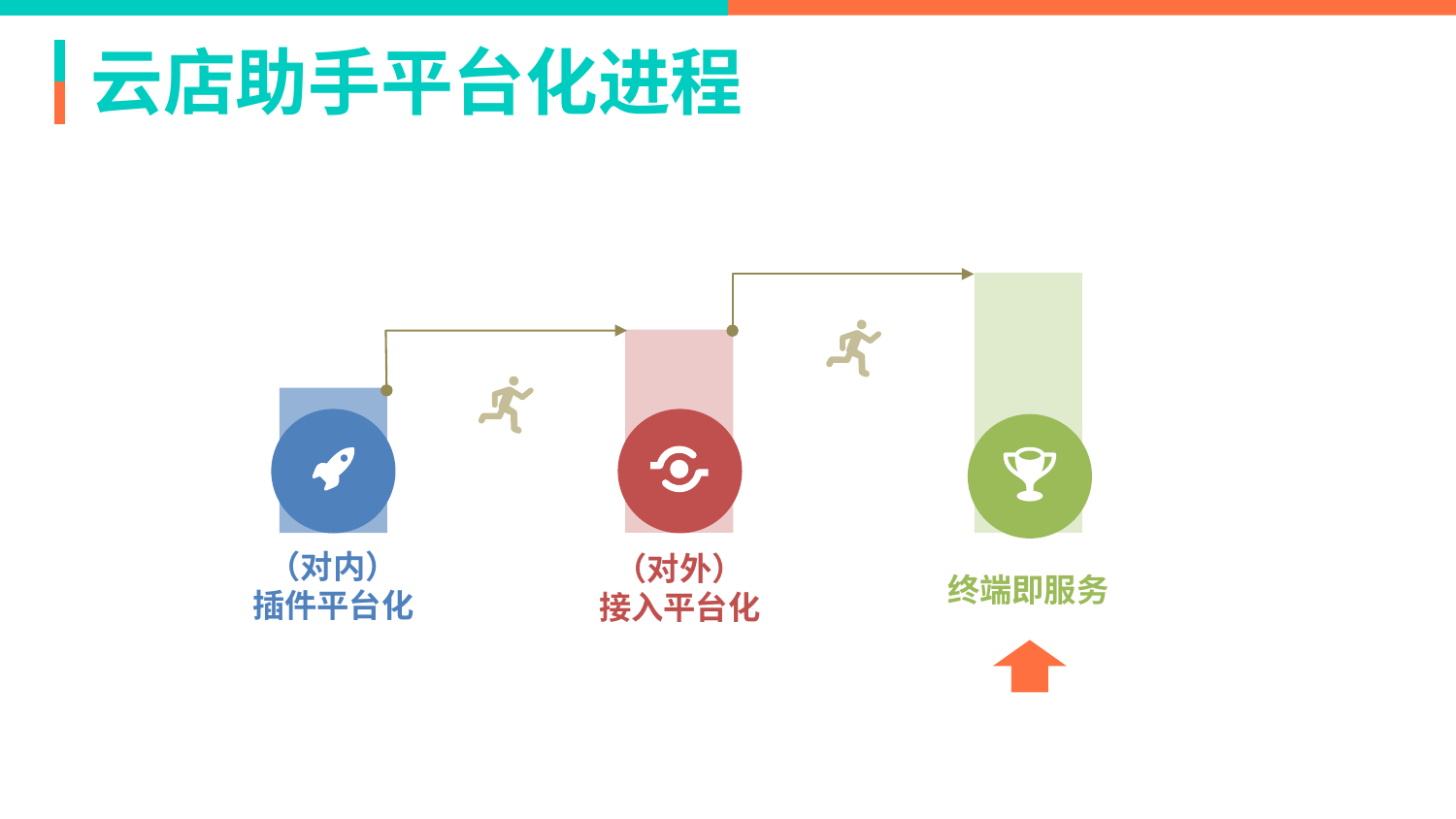

# 云店助手平台化进程

（对内）
插件平台化
（对外）
接入平台化
终端即服务